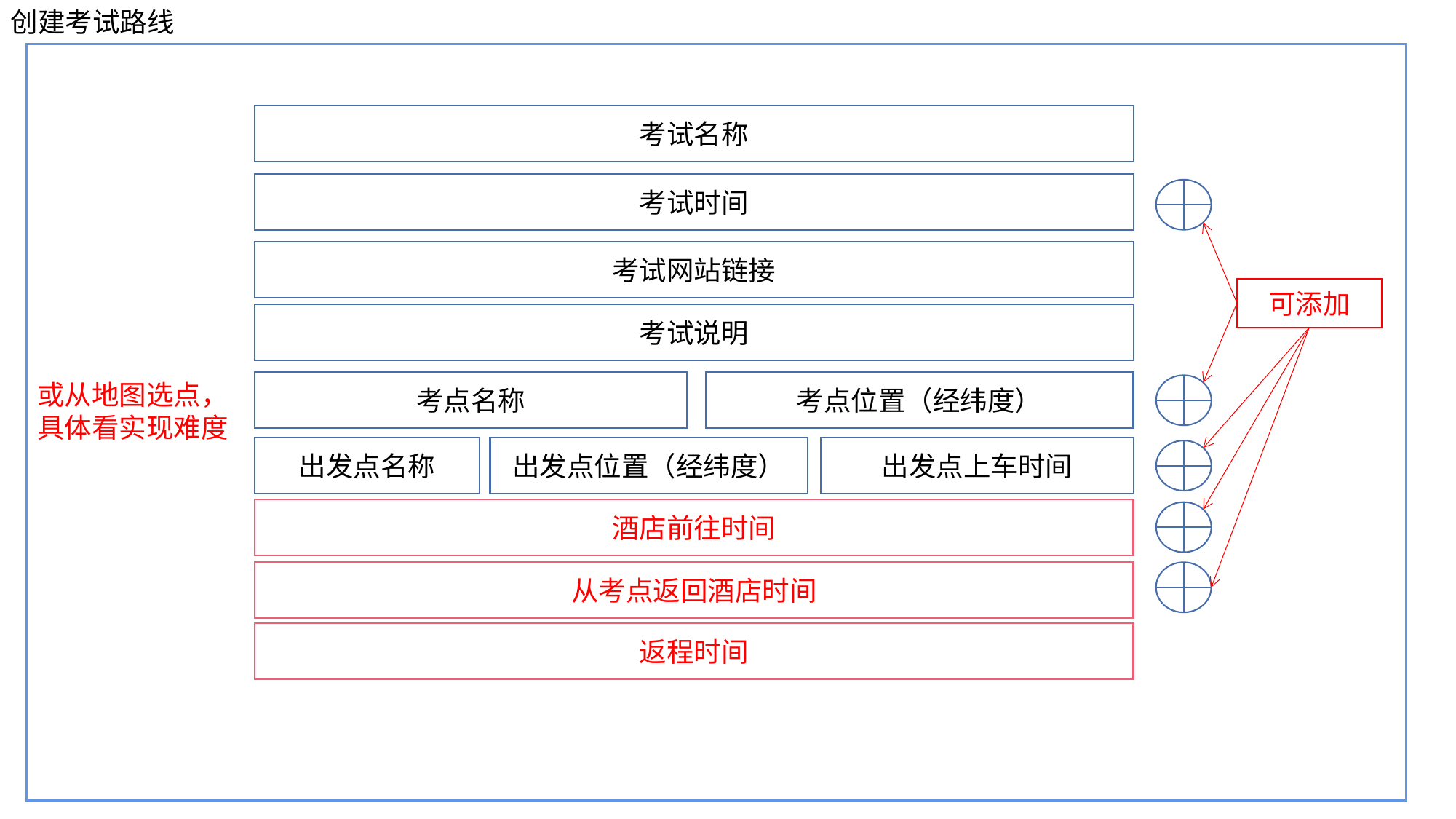

创建考试路线

考试名称
考试时间

考试网站链接
可添加
考试说明
或从地图选点，具体看实现难度
考点名称
考点位置（经纬度）

出发点名称
出发点位置（经纬度）
出发点上车时间

酒店前往时间

从考点返回酒店时间

返程时间